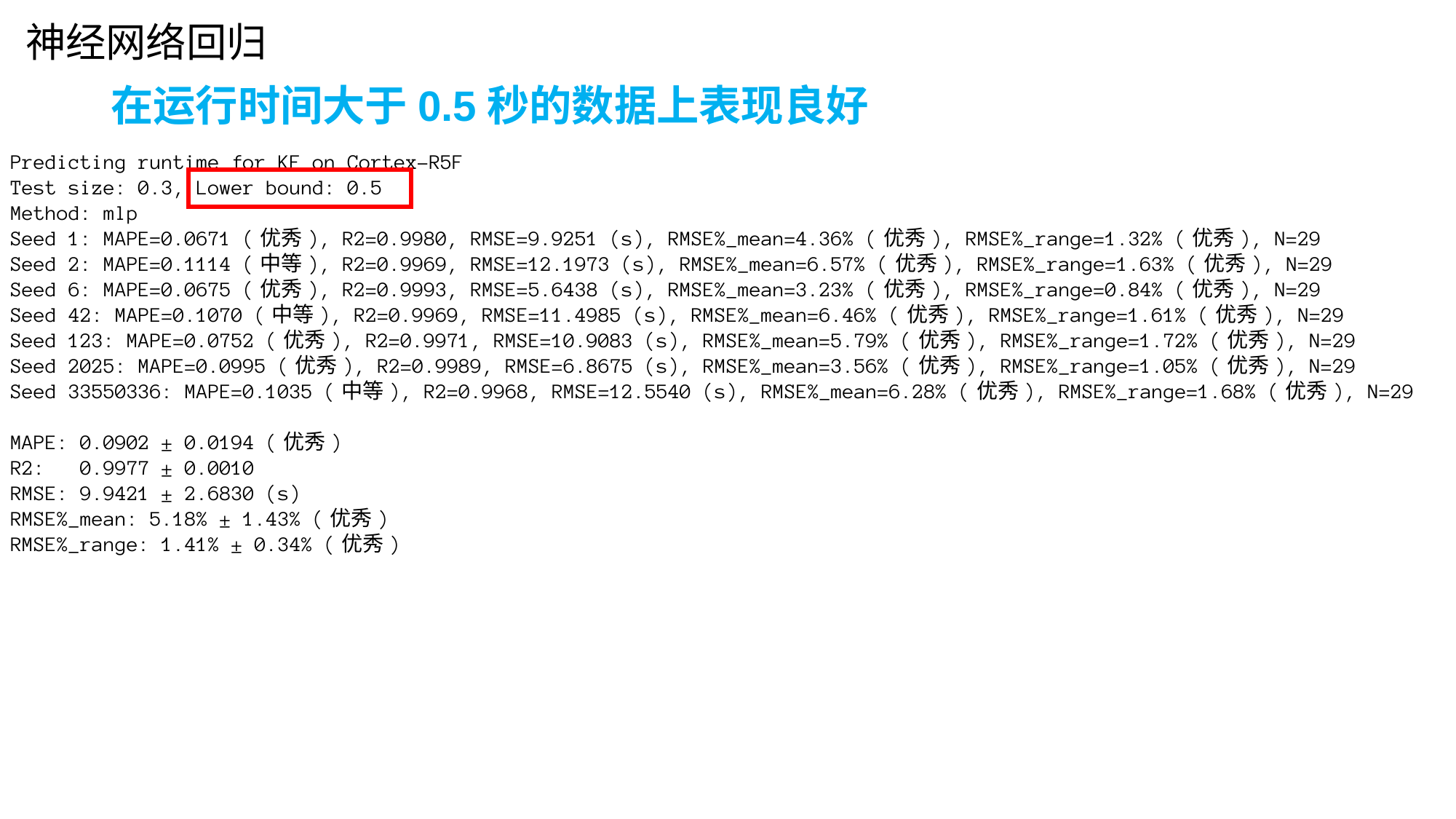

神经网络回归
# 在运行时间大于0.5秒的数据上表现良好
Predicting runtime for KF on Cortex-R5F
Test size: 0.3, Lower bound: 0.5
Method: mlp
Seed 1: MAPE=0.0671 (优秀), R2=0.9980, RMSE=9.9251 (s), RMSE%_mean=4.36% (优秀), RMSE%_range=1.32% (优秀), N=29
Seed 2: MAPE=0.1114 (中等), R2=0.9969, RMSE=12.1973 (s), RMSE%_mean=6.57% (优秀), RMSE%_range=1.63% (优秀), N=29
Seed 6: MAPE=0.0675 (优秀), R2=0.9993, RMSE=5.6438 (s), RMSE%_mean=3.23% (优秀), RMSE%_range=0.84% (优秀), N=29
Seed 42: MAPE=0.1070 (中等), R2=0.9969, RMSE=11.4985 (s), RMSE%_mean=6.46% (优秀), RMSE%_range=1.61% (优秀), N=29
Seed 123: MAPE=0.0752 (优秀), R2=0.9971, RMSE=10.9083 (s), RMSE%_mean=5.79% (优秀), RMSE%_range=1.72% (优秀), N=29
Seed 2025: MAPE=0.0995 (优秀), R2=0.9989, RMSE=6.8675 (s), RMSE%_mean=3.56% (优秀), RMSE%_range=1.05% (优秀), N=29
Seed 33550336: MAPE=0.1035 (中等), R2=0.9968, RMSE=12.5540 (s), RMSE%_mean=6.28% (优秀), RMSE%_range=1.68% (优秀), N=29

MAPE: 0.0902 ± 0.0194 (优秀)
R2:   0.9977 ± 0.0010
RMSE: 9.9421 ± 2.6830 (s)
RMSE%_mean: 5.18% ± 1.43% (优秀)
RMSE%_range: 1.41% ± 0.34% (优秀)